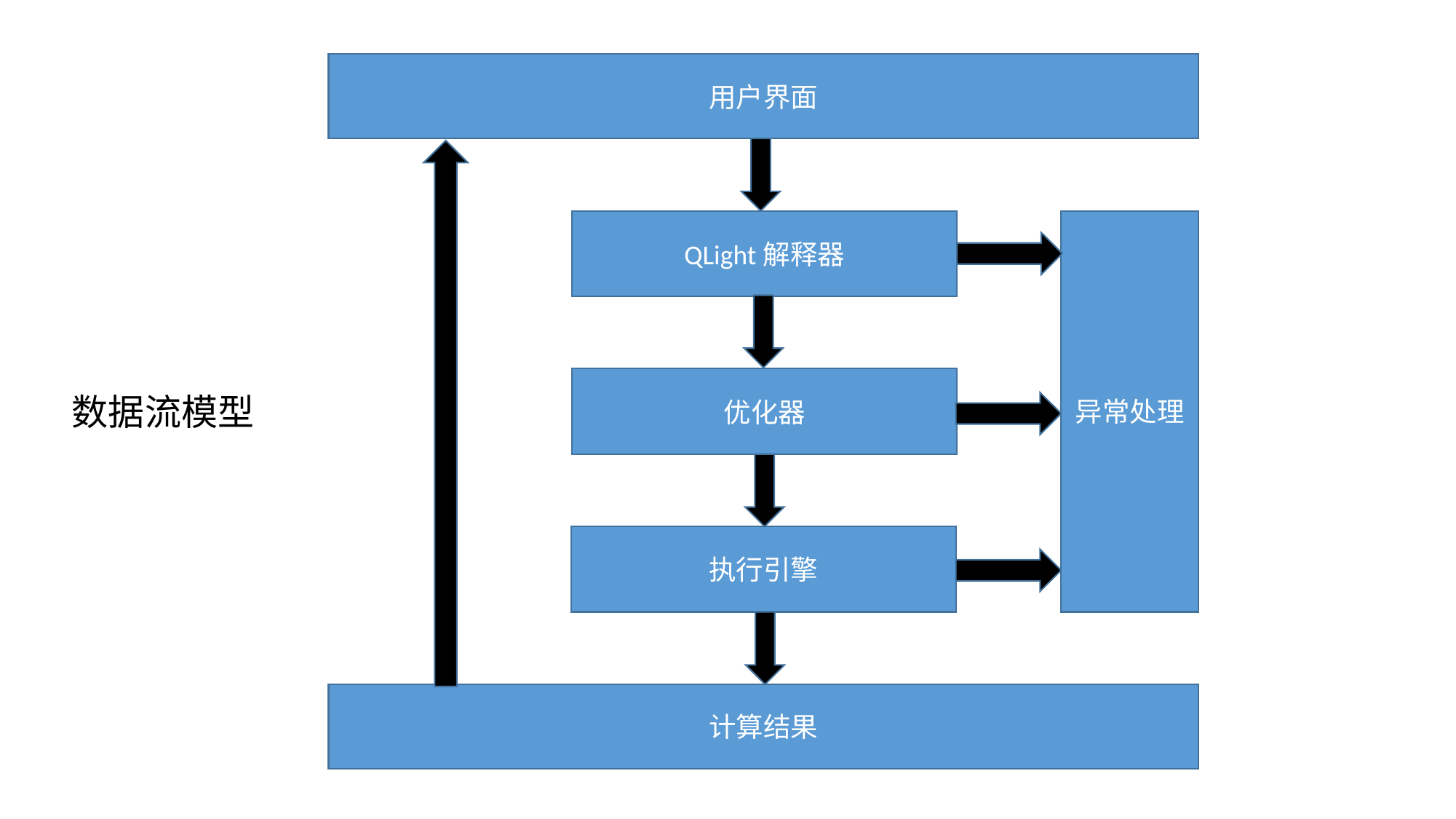

用户界面

QLight解释器
异常处理

优化器
数据流模型

执行引擎

计算结果